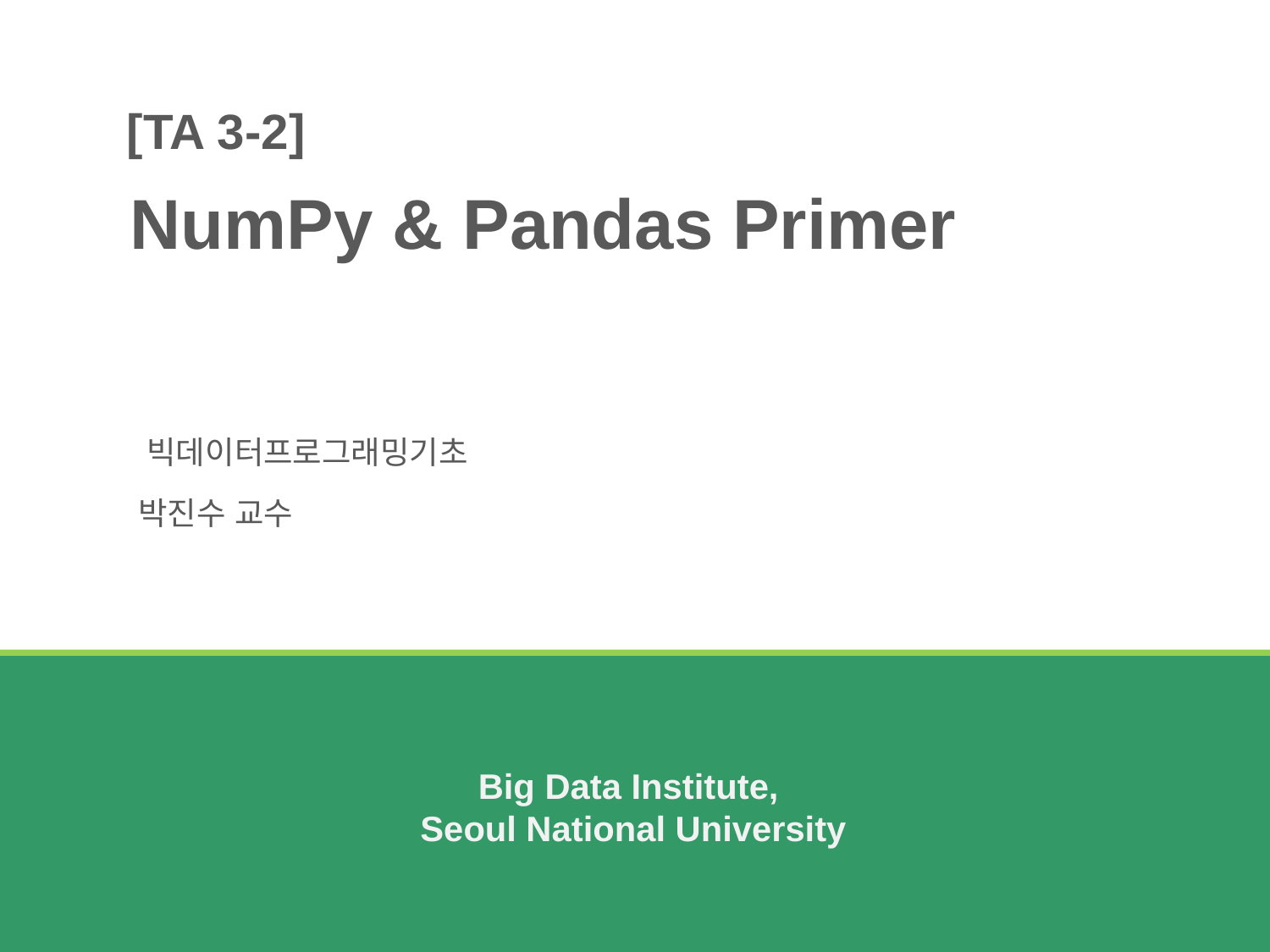

[TA 3-2]
NumPy & Pandas Primer
빅데이터프로그래밍기초
박진수 교수

Big Data Institute,
Seoul National University